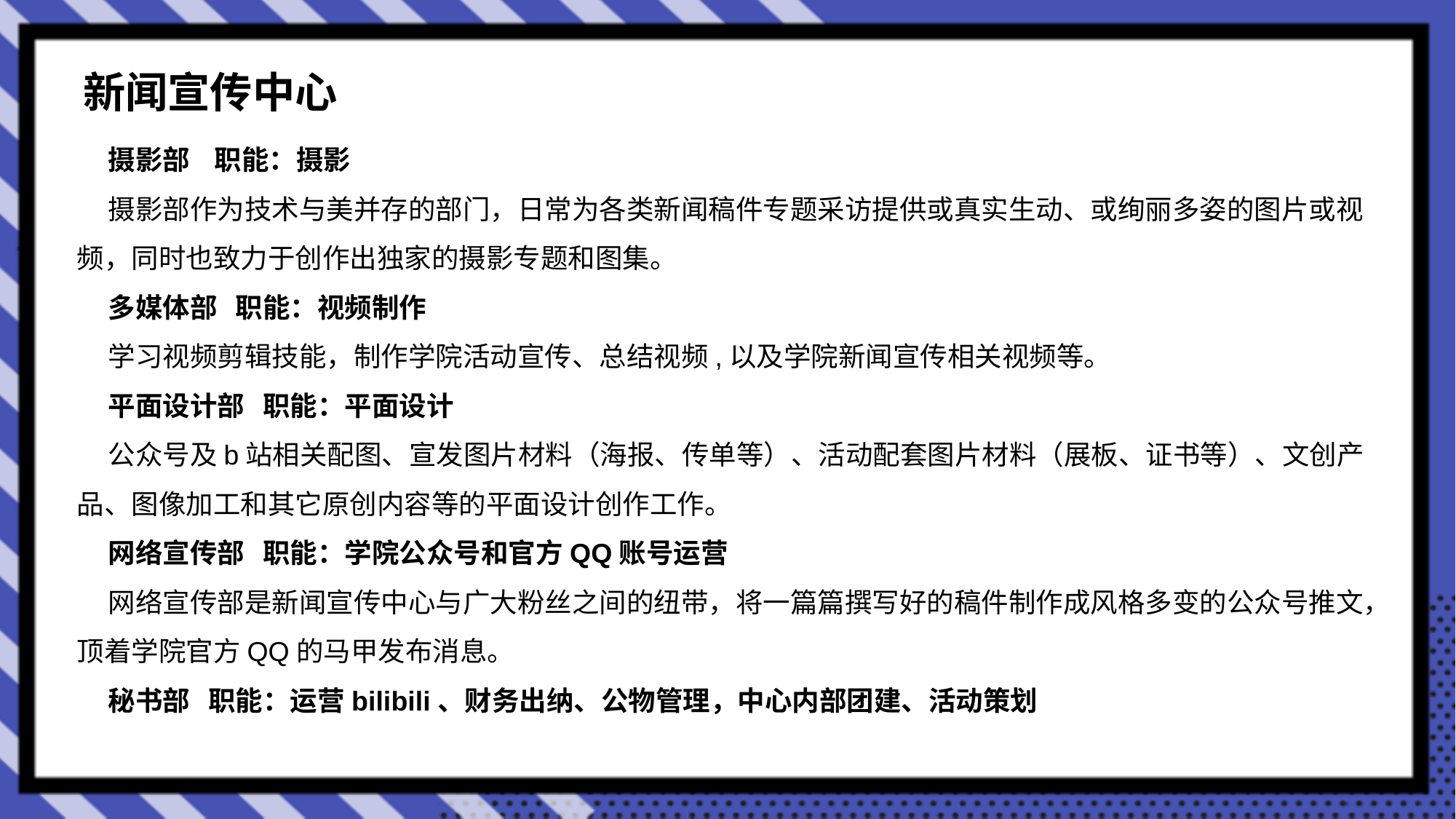

新闻宣传中心
    摄影部    职能：摄影
    摄影部作为技术与美并存的部门，日常为各类新闻稿件专题采访提供或真实生动、或绚丽多姿的图片或视频，同时也致力于创作出独家的摄影专题和图集。
    多媒体部   职能：视频制作
    学习视频剪辑技能，制作学院活动宣传、总结视频,以及学院新闻宣传相关视频等。
    平面设计部   职能：平面设计
    公众号及b站相关配图、宣发图片材料（海报、传单等）、活动配套图片材料（展板、证书等）、文创产品、图像加工和其它原创内容等的平面设计创作工作。
    网络宣传部   职能：学院公众号和官方QQ账号运营
    网络宣传部是新闻宣传中心与广大粉丝之间的纽带，将一篇篇撰写好的稿件制作成风格多变的公众号推文，顶着学院官方QQ的马甲发布消息。
    秘书部   职能：运营bilibili、财务出纳、公物管理，中心内部团建、活动策划